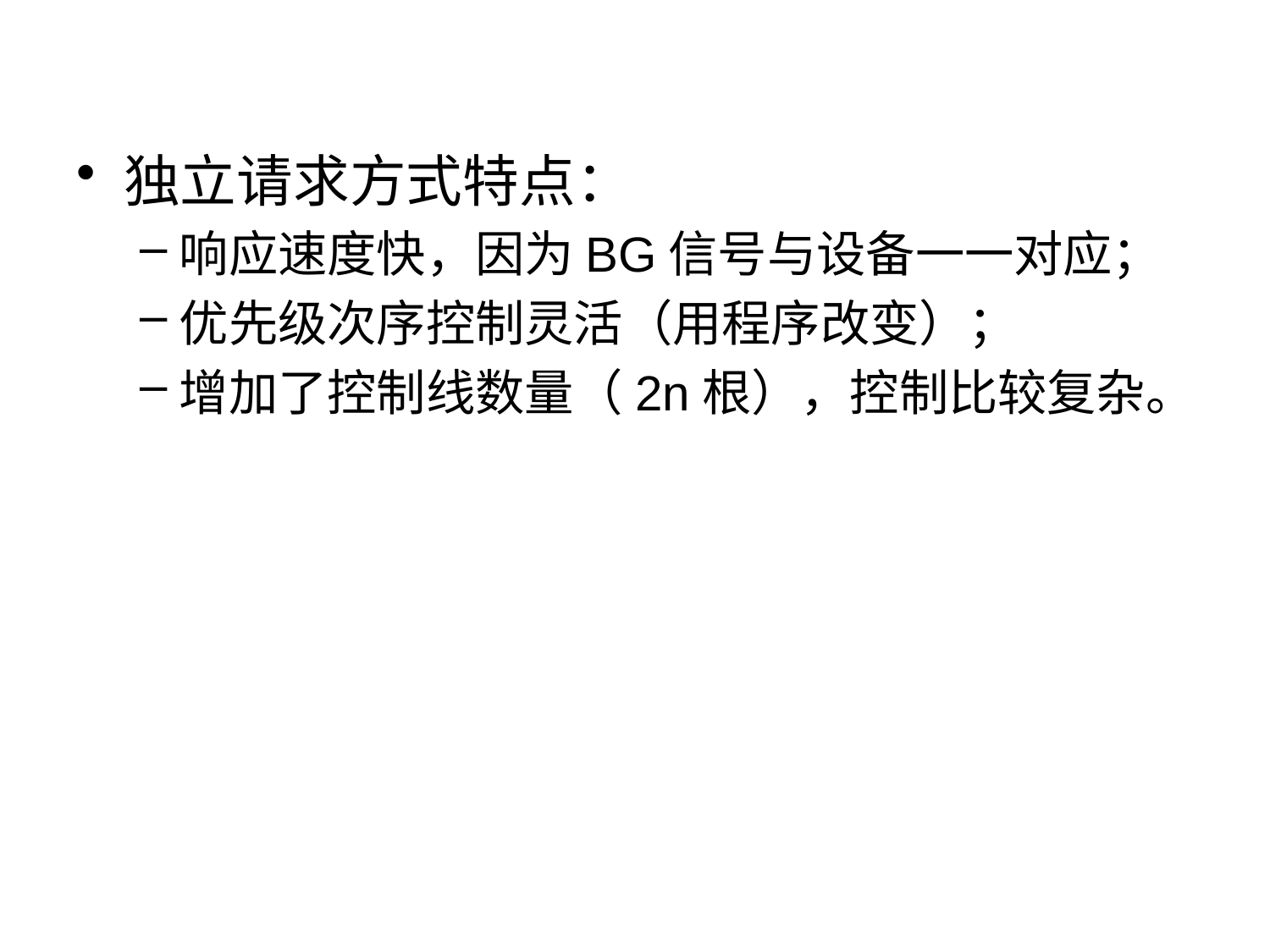

独立请求方式特点：
响应速度快，因为BG信号与设备一一对应；
优先级次序控制灵活（用程序改变）；
增加了控制线数量（2n根），控制比较复杂。